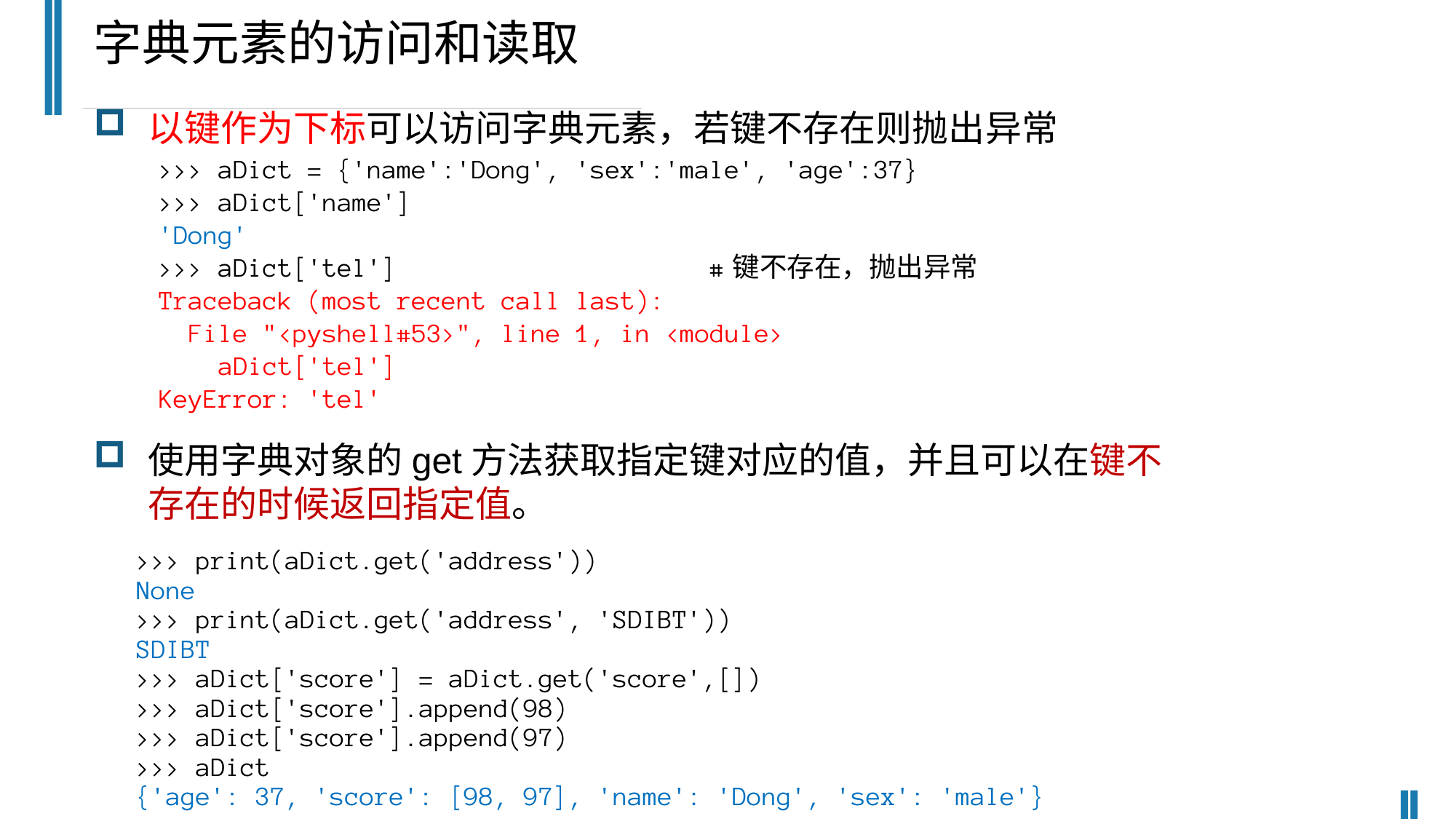

字典元素的访问和读取

以键作为下标可以访问字典元素，若键不存在则抛出异常

>>> aDict = {'name':'Dong', 'sex':'male', 'age':37}
>>> aDict['name']
'Dong'
>>> aDict['tel']                     #键不存在，抛出异常
Traceback (most recent call last):
  File "<pyshell#53>", line 1, in <module>
    aDict['tel']
KeyError: 'tel'
使用字典对象的get方法获取指定键对应的值，并且可以在键不存在的时候返回指定值。
>>> print(aDict.get('address'))
None
>>> print(aDict.get('address', 'SDIBT'))
SDIBT
>>> aDict['score'] = aDict.get('score',[])
>>> aDict['score'].append(98)
>>> aDict['score'].append(97)
>>> aDict
{'age': 37, 'score': [98, 97], 'name': 'Dong', 'sex': 'male'}